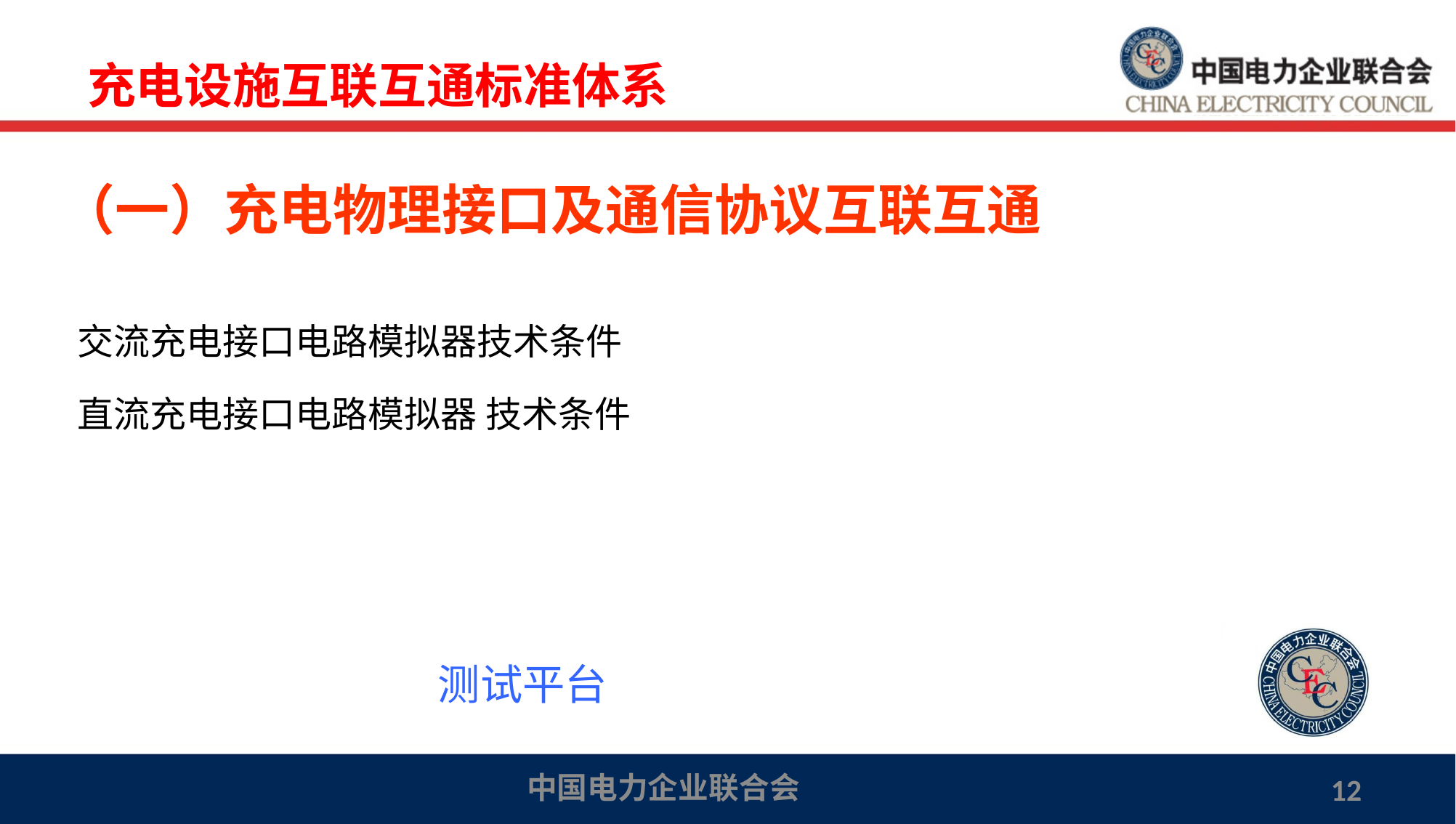

充电设施互联互通标准体系
（一）充电物理接口及通信协议互联互通
交流充电接口电路模拟器技术条件
直流充电接口电路模拟器 技术条件
测试平台
中国电力企业联合会
12